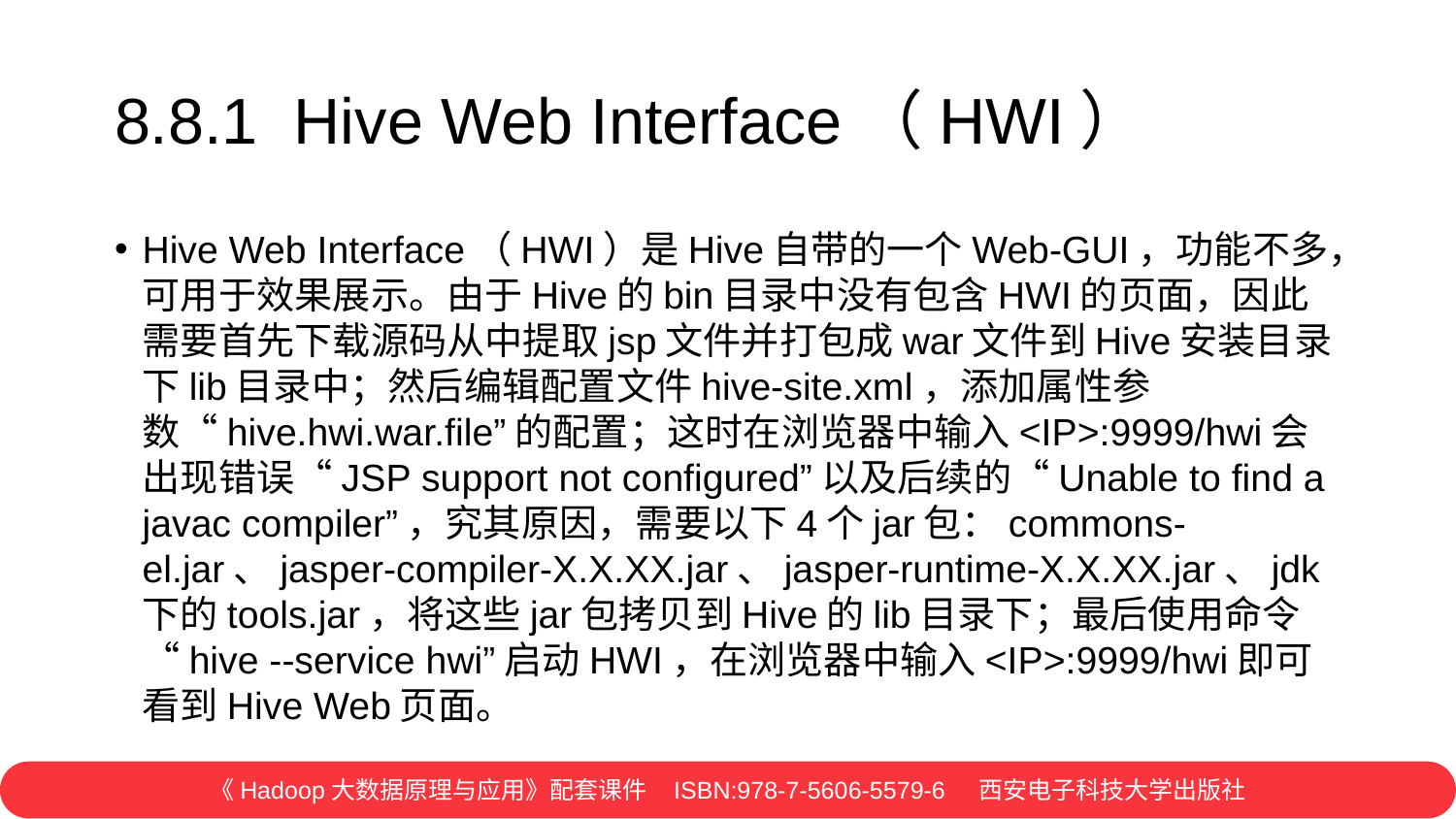

# 8.8.1  Hive Web Interface（HWI）
Hive Web Interface（HWI）是Hive自带的一个Web-GUI，功能不多，可用于效果展示。由于Hive的bin目录中没有包含HWI的页面，因此需要首先下载源码从中提取jsp文件并打包成war文件到Hive安装目录下lib目录中；然后编辑配置文件hive-site.xml，添加属性参数“hive.hwi.war.file”的配置；这时在浏览器中输入<IP>:9999/hwi会出现错误“JSP support not configured”以及后续的“Unable to find a javac compiler”，究其原因，需要以下4个jar包：commons-el.jar、jasper-compiler-X.X.XX.jar、jasper-runtime-X.X.XX.jar、jdk下的tools.jar，将这些jar包拷贝到Hive的lib目录下；最后使用命令“hive --service hwi”启动HWI，在浏览器中输入<IP>:9999/hwi即可看到Hive Web页面。